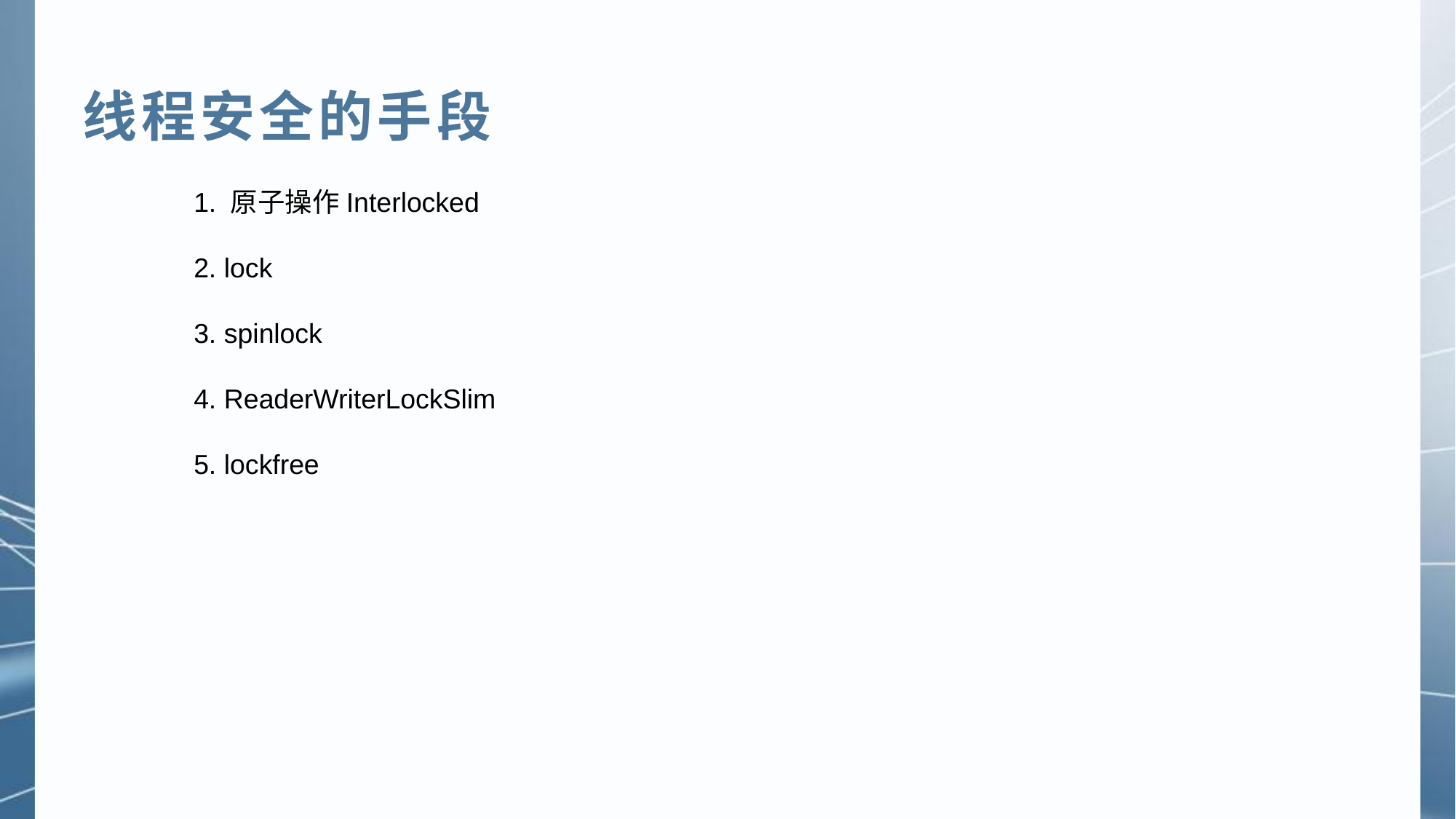

线程安全的手段
1. 原子操作Interlocked

2. lock

3. spinlock

4. ReaderWriterLockSlim

5. lockfree